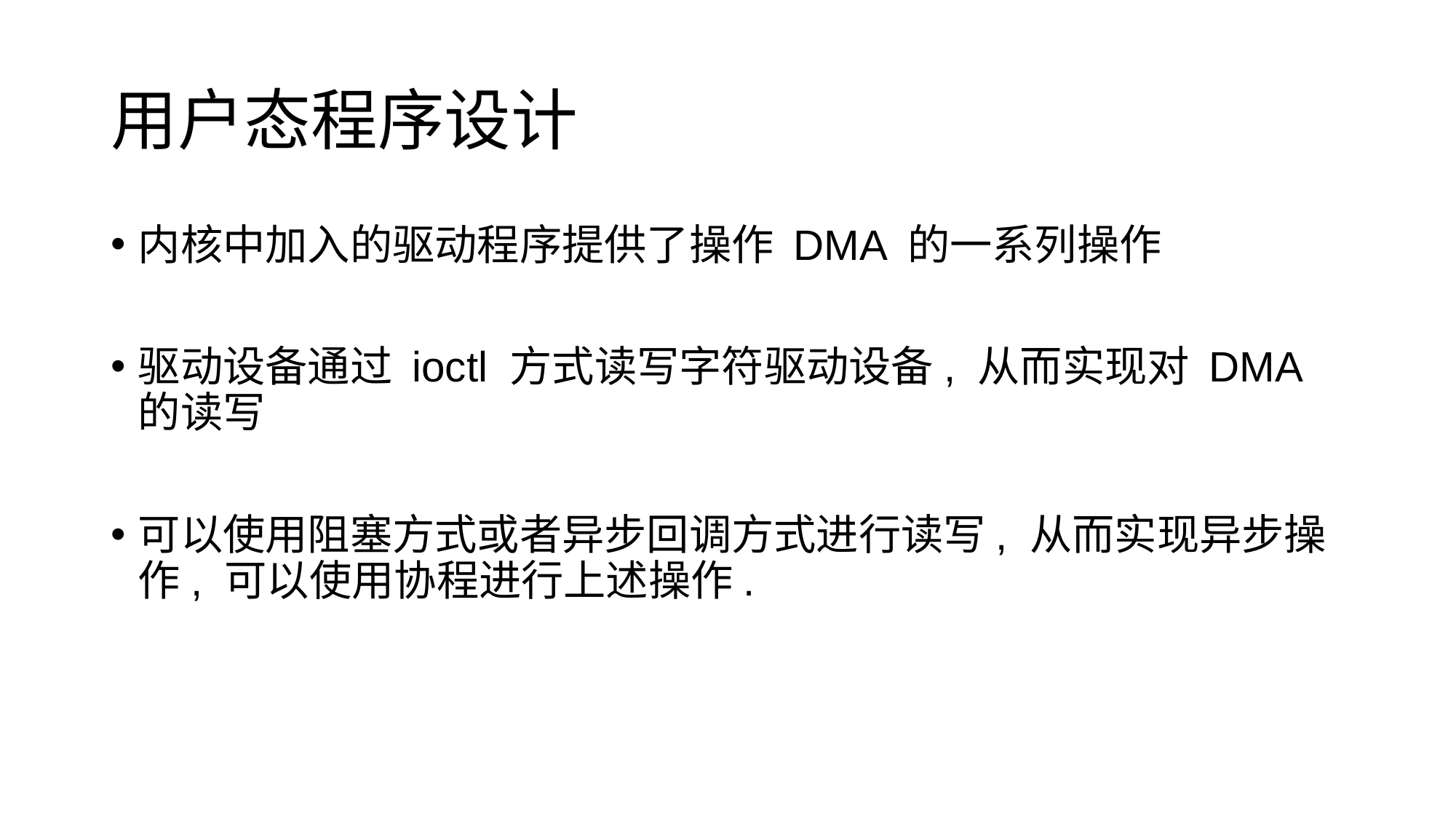

# 用户态程序设计
内核中加入的驱动程序提供了操作 DMA 的一系列操作

驱动设备通过 ioctl 方式读写字符驱动设备, 从而实现对 DMA 的读写

可以使用阻塞方式或者异步回调方式进行读写, 从而实现异步操作, 可以使用协程进行上述操作.